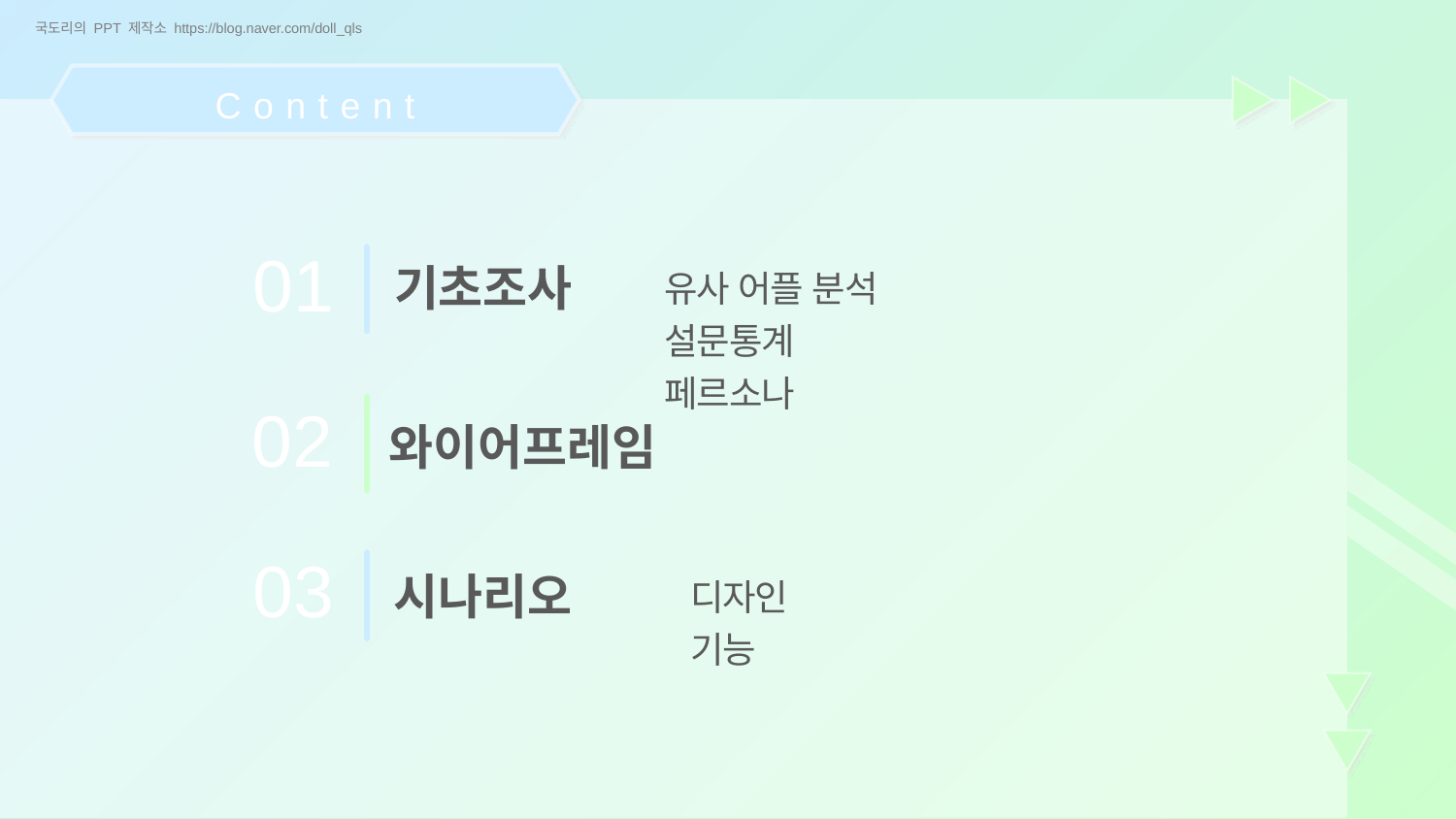

국도리의 PPT 제작소 https://blog.naver.com/doll_qls
Content
01
유사 어플 분석
설문통계
페르소나
기초조사
02
와이어프레임
03
시나리오
디자인
기능